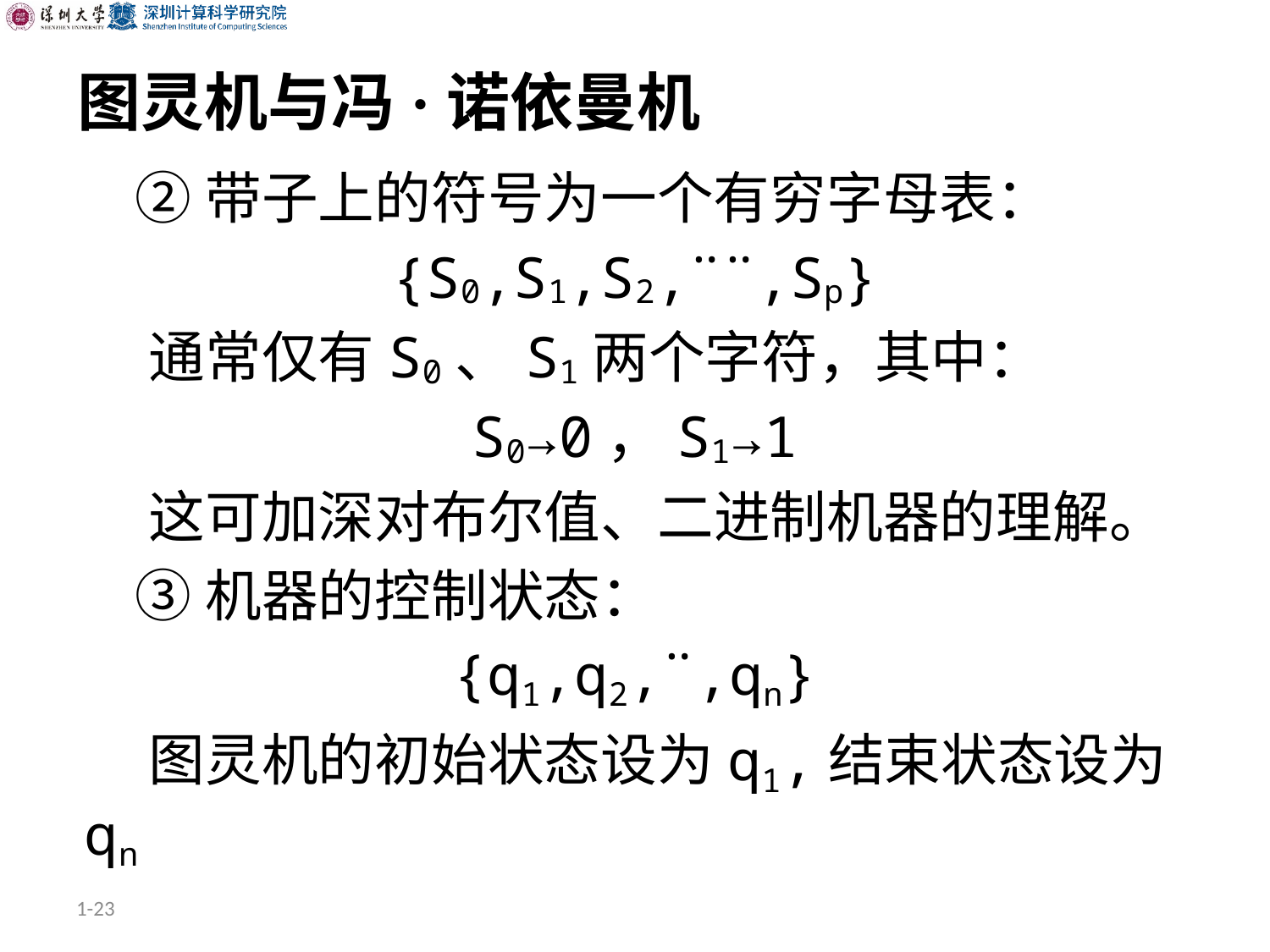

# 图灵机与冯·诺依曼机
    ②带子上的符号为一个有穷字母表：
{S0,S1,S2,¨¨,Sp}
    通常仅有S0、S1两个字符，其中：
S0→0，S1→1
    这可加深对布尔值、二进制机器的理解。
    ③机器的控制状态：
{q1,q2,¨,qn}
    图灵机的初始状态设为q1,结束状态设为qn
1-23